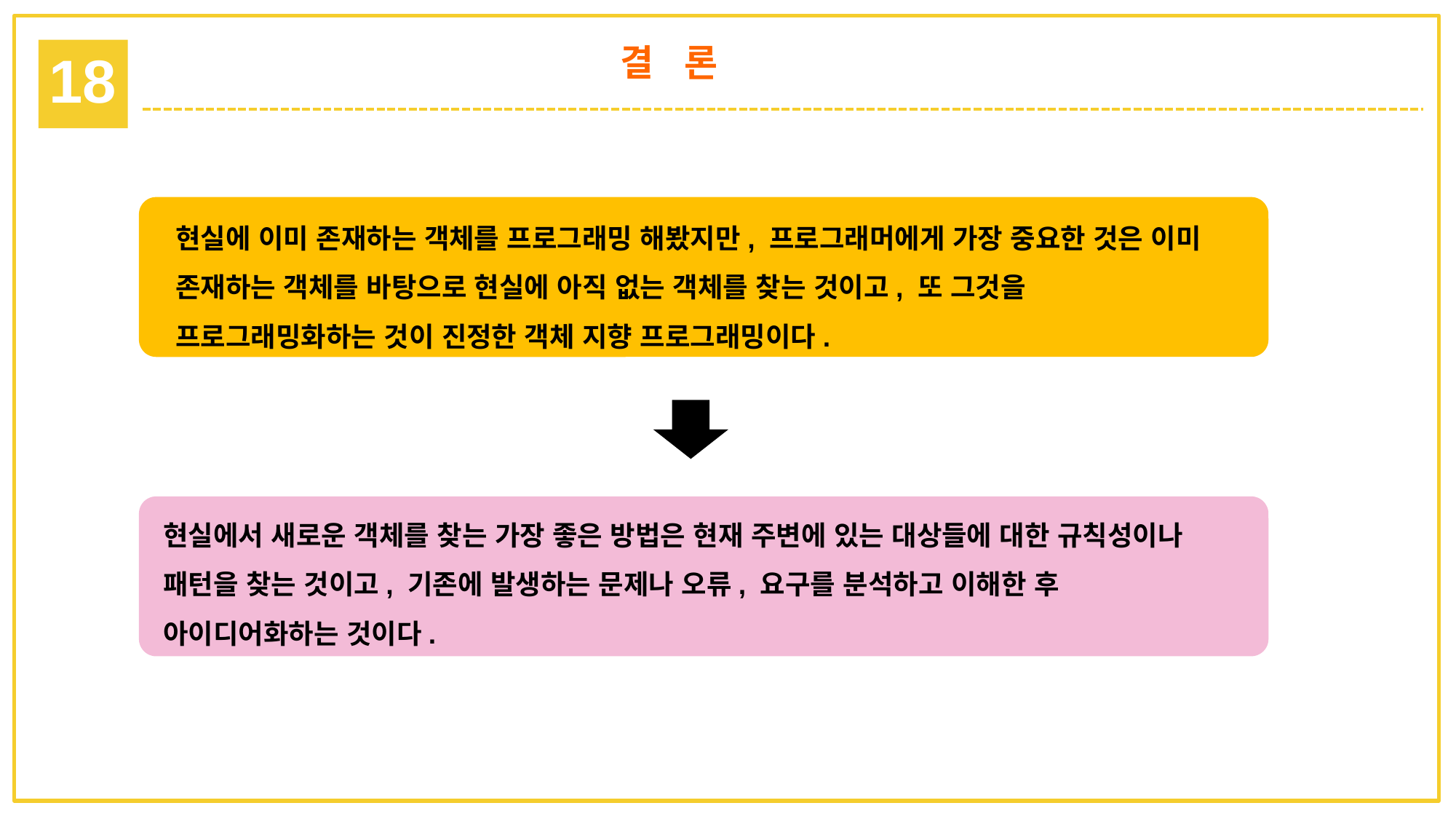

결   론
18

현실에 이미 존재하는 객체를 프로그래밍 해봤지만, 프로그래머에게 가장 중요한 것은 이미 존재하는 객체를 바탕으로 현실에 아직 없는 객체를 찾는 것이고, 또 그것을 프로그래밍화하는 것이 진정한 객체 지향 프로그래밍이다.

현실에서 새로운 객체를 찾는 가장 좋은 방법은 현재 주변에 있는 대상들에 대한 규칙성이나 패턴을 찾는 것이고, 기존에 발생하는 문제나 오류, 요구를 분석하고 이해한 후 아이디어화하는 것이다.